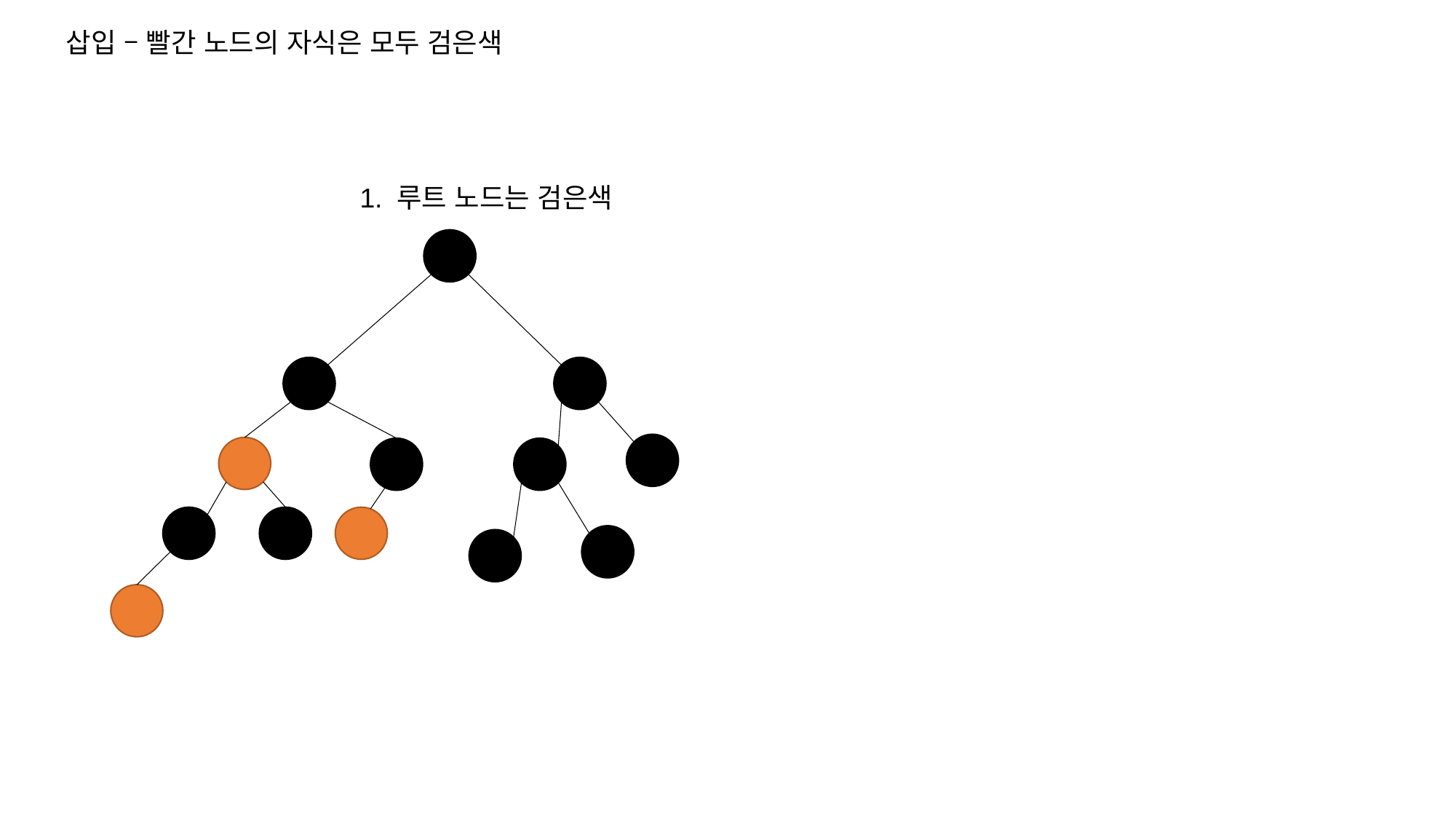

삽입 – 빨간 노드의 자식은 모두 검은색
1. 루트 노드는 검은색